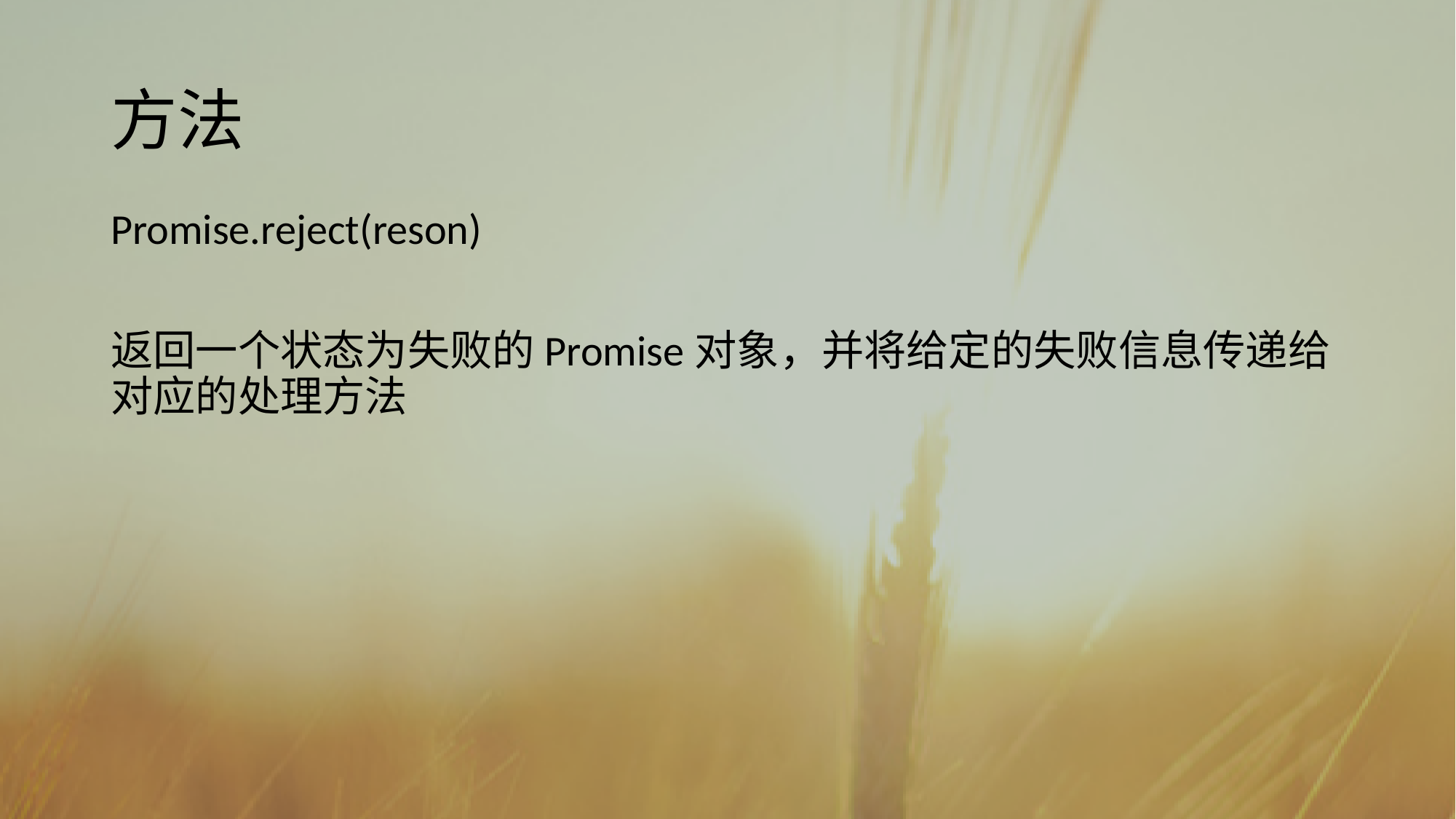

# 方法
Promise.reject(reson)

返回一个状态为失败的Promise对象，并将给定的失败信息传递给对应的处理方法